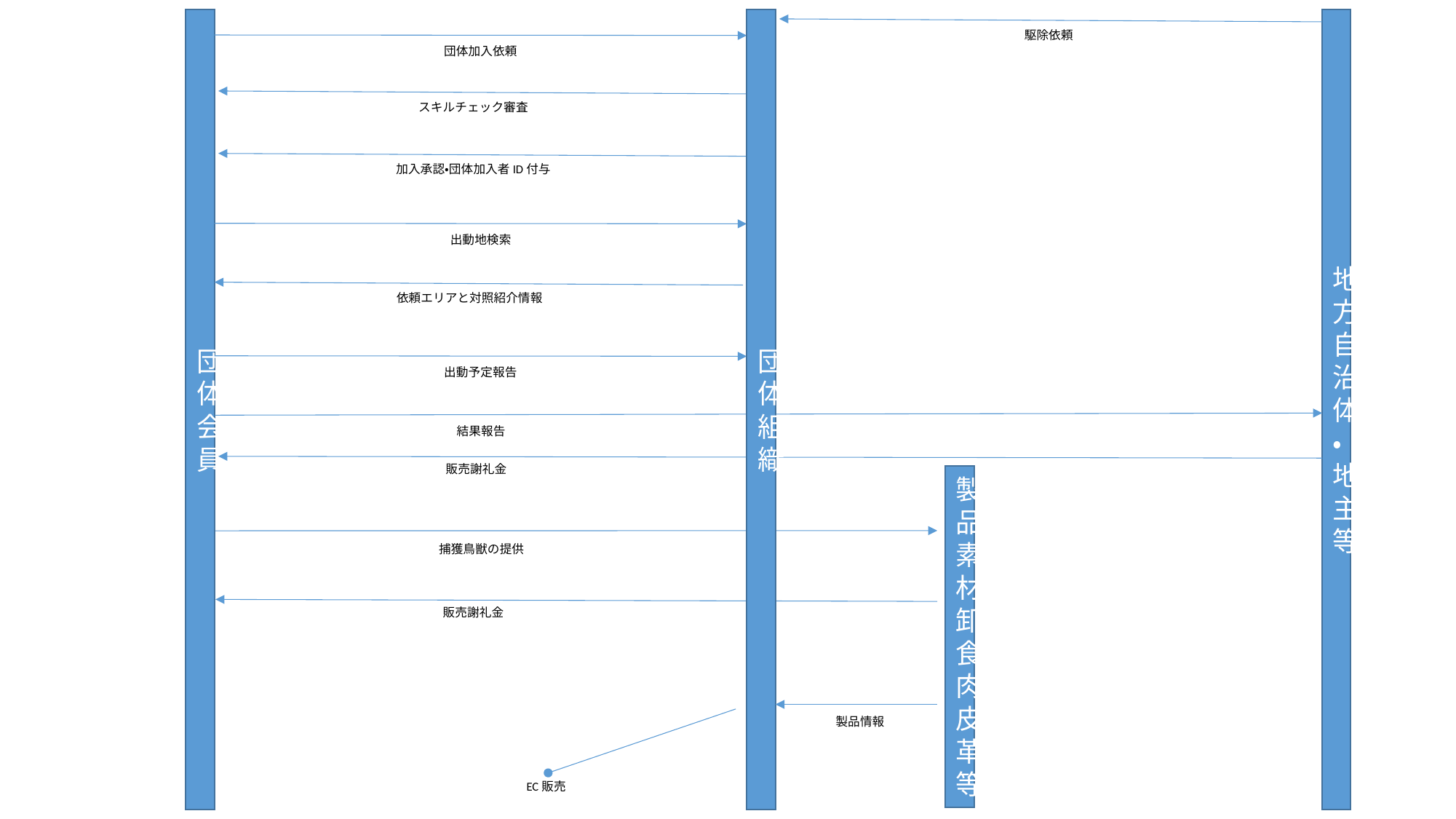

団体会員
団体組織
地方自治体・地主等
駆除依頼
団体加入依頼
スキルチェック審査
加入承認・団体加入者ID付与
出動地検索
依頼エリアと対照紹介情報
出動予定報告
結果報告
販売謝礼金
製品素材卸
食肉皮革等
捕獲鳥獣の提供
販売謝礼金
製品情報
EC販売